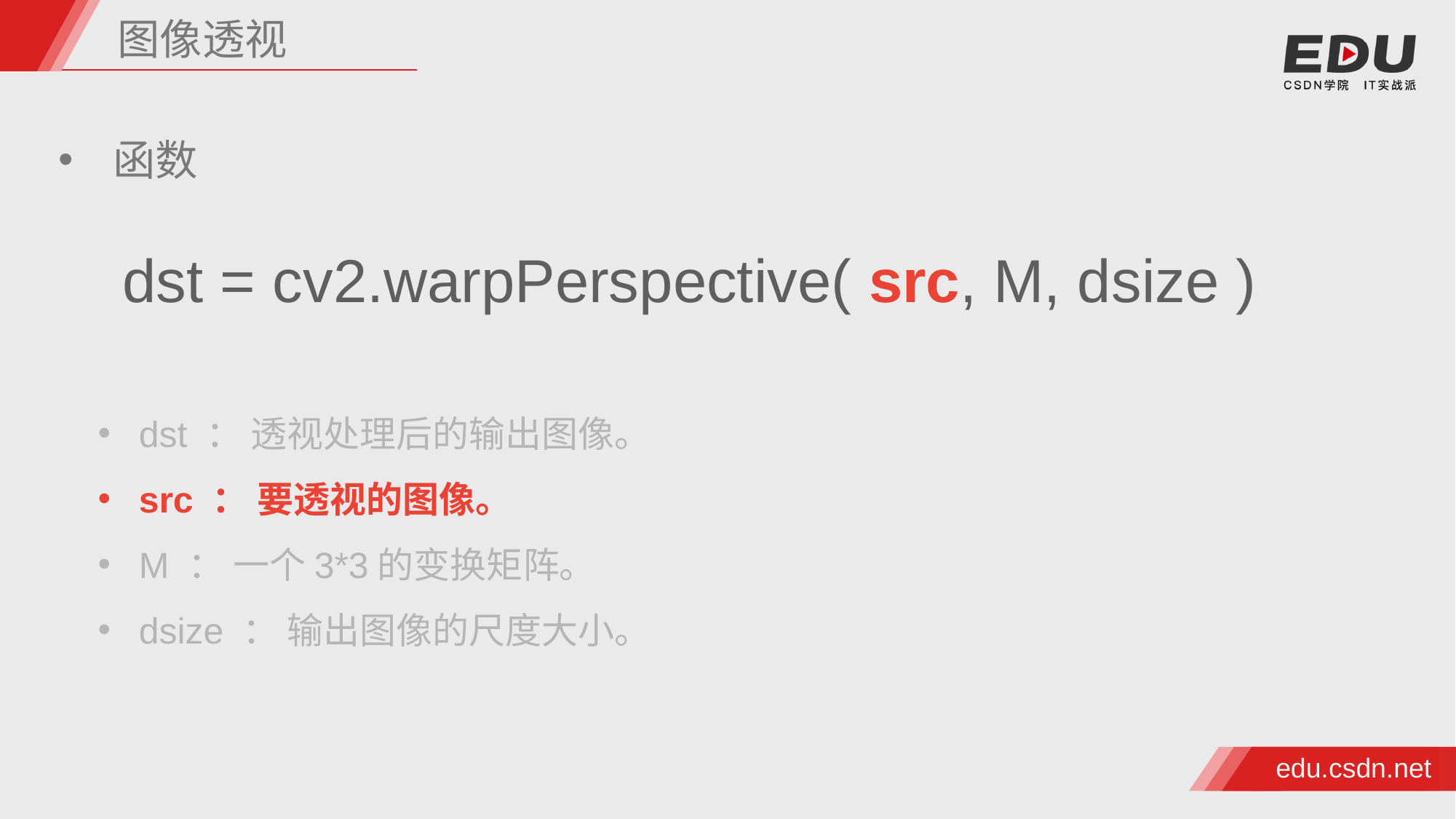

图像透视

函数
dst = cv2.warpPerspective( src, M, dsize )
dst ： 透视处理后的输出图像。
src ： 要透视的图像。
M ： 一个3*3的变换矩阵。
dsize ： 输出图像的尺度大小。